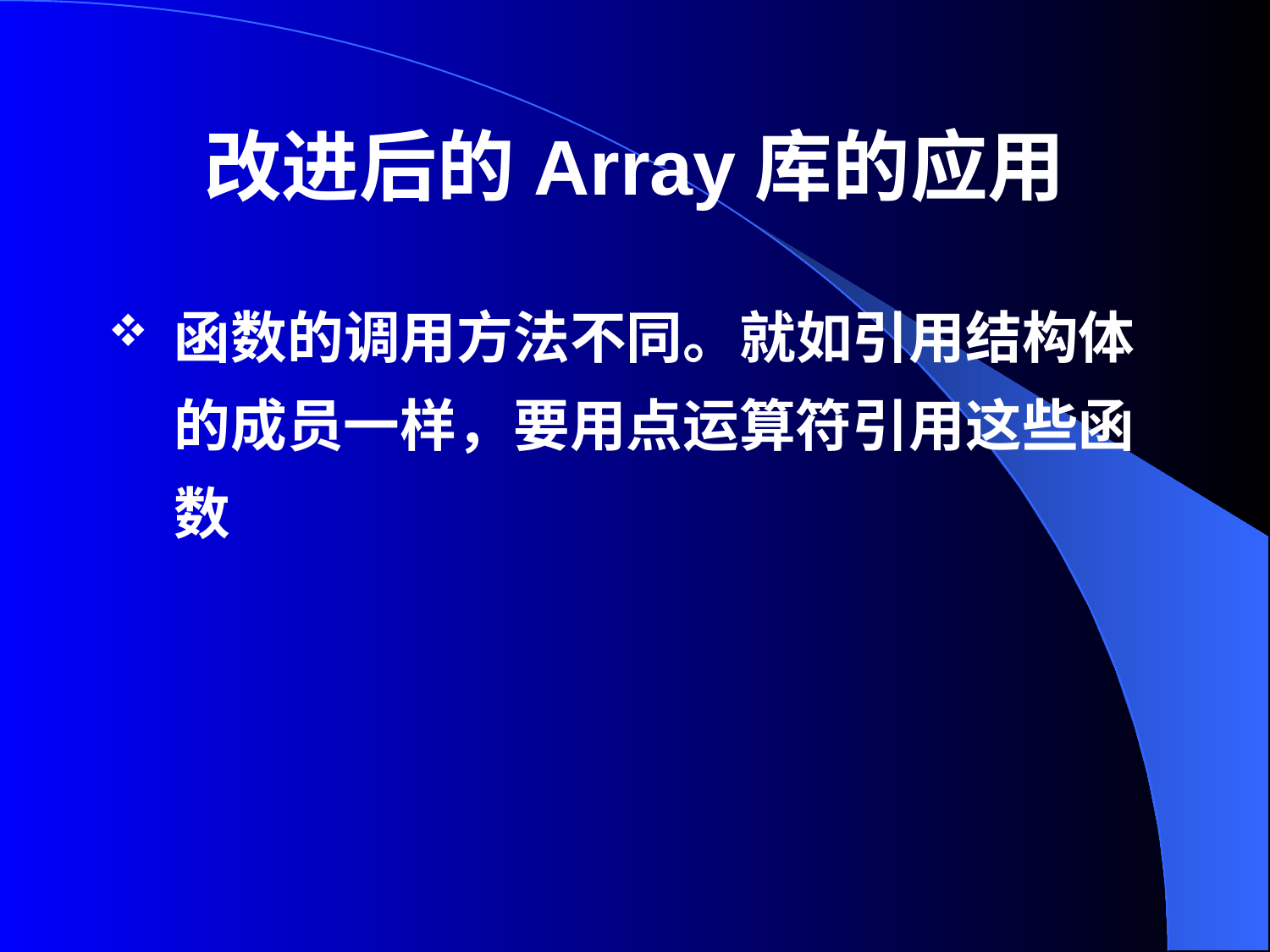

# 改进后的Array库的应用
函数的调用方法不同。就如引用结构体的成员一样，要用点运算符引用这些函数